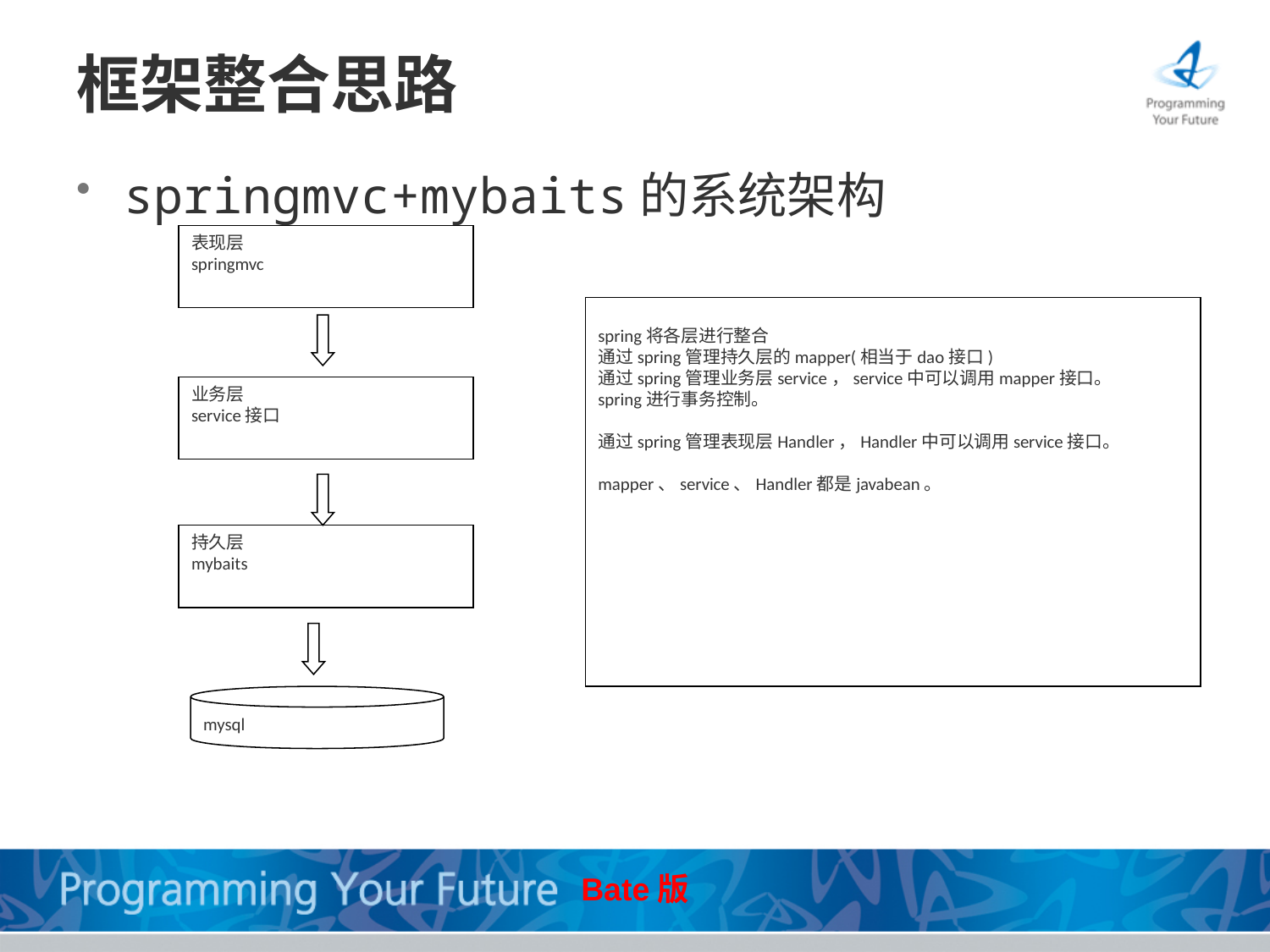

# 框架整合思路
springmvc+mybaits的系统架构
表现层
springmvc

业务层
service接口

持久层
mybaits

mysql

spring将各层进行整合
通过spring管理持久层的mapper(相当于dao接口)
通过spring管理业务层service，service中可以调用mapper接口。
spring进行事务控制。

通过spring管理表现层Handler，Handler中可以调用service接口。

mapper、service、Handler都是javabean。